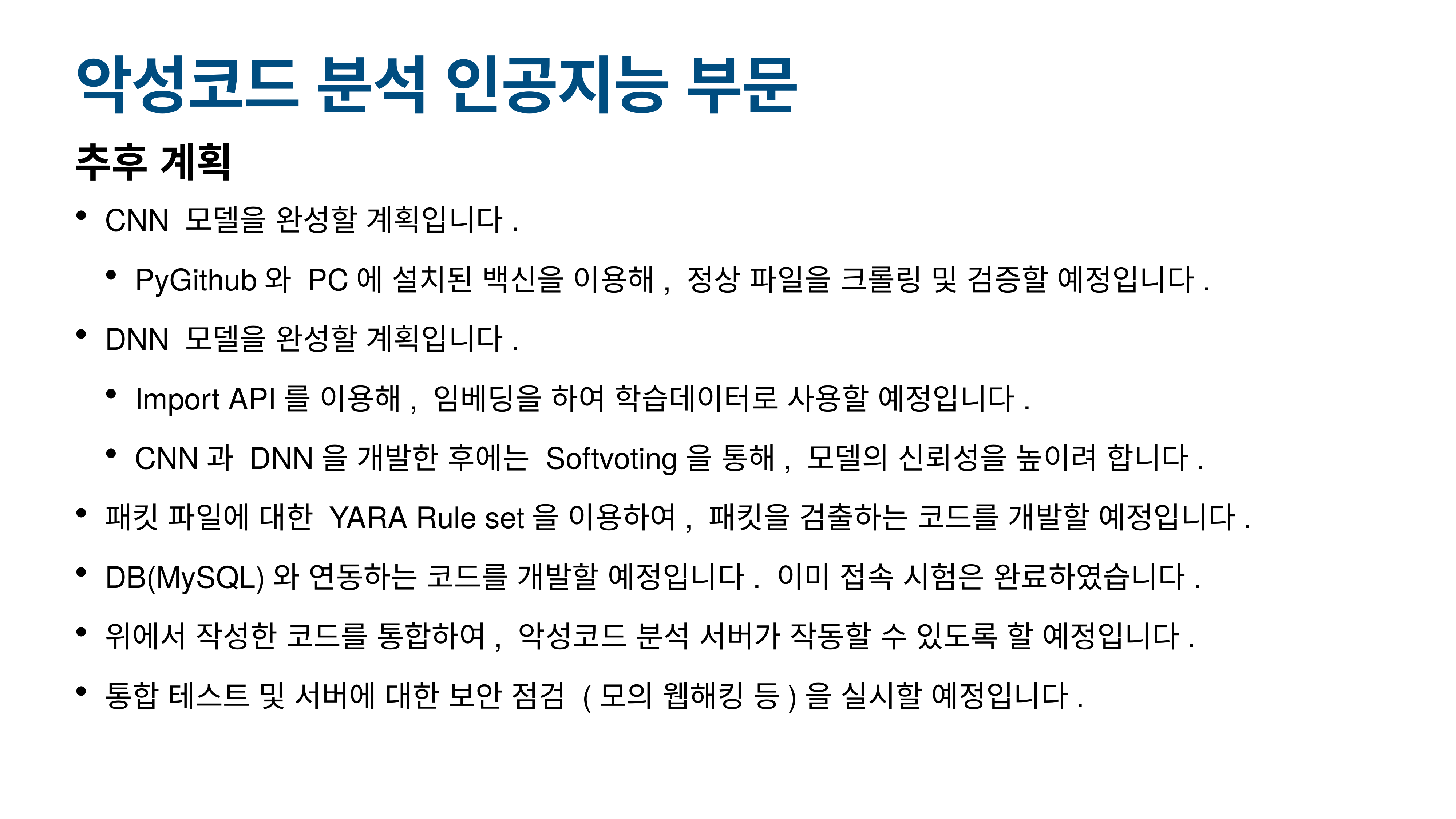

# 악성코드 분석 인공지능 부문
추후 계획
CNN 모델을 완성할 계획입니다.
PyGithub와 PC에 설치된 백신을 이용해, 정상 파일을 크롤링 및 검증할 예정입니다.
DNN 모델을 완성할 계획입니다.
Import API를 이용해, 임베딩을 하여 학습데이터로 사용할 예정입니다.
CNN과 DNN을 개발한 후에는 Softvoting을 통해, 모델의 신뢰성을 높이려 합니다.
패킷 파일에 대한 YARA Rule set을 이용하여, 패킷을 검출하는 코드를 개발할 예정입니다.
DB(MySQL)와 연동하는 코드를 개발할 예정입니다. 이미 접속 시험은 완료하였습니다.
위에서 작성한 코드를 통합하여, 악성코드 분석 서버가 작동할 수 있도록 할 예정입니다.
통합 테스트 및 서버에 대한 보안 점검 (모의 웹해킹 등)을 실시할 예정입니다.